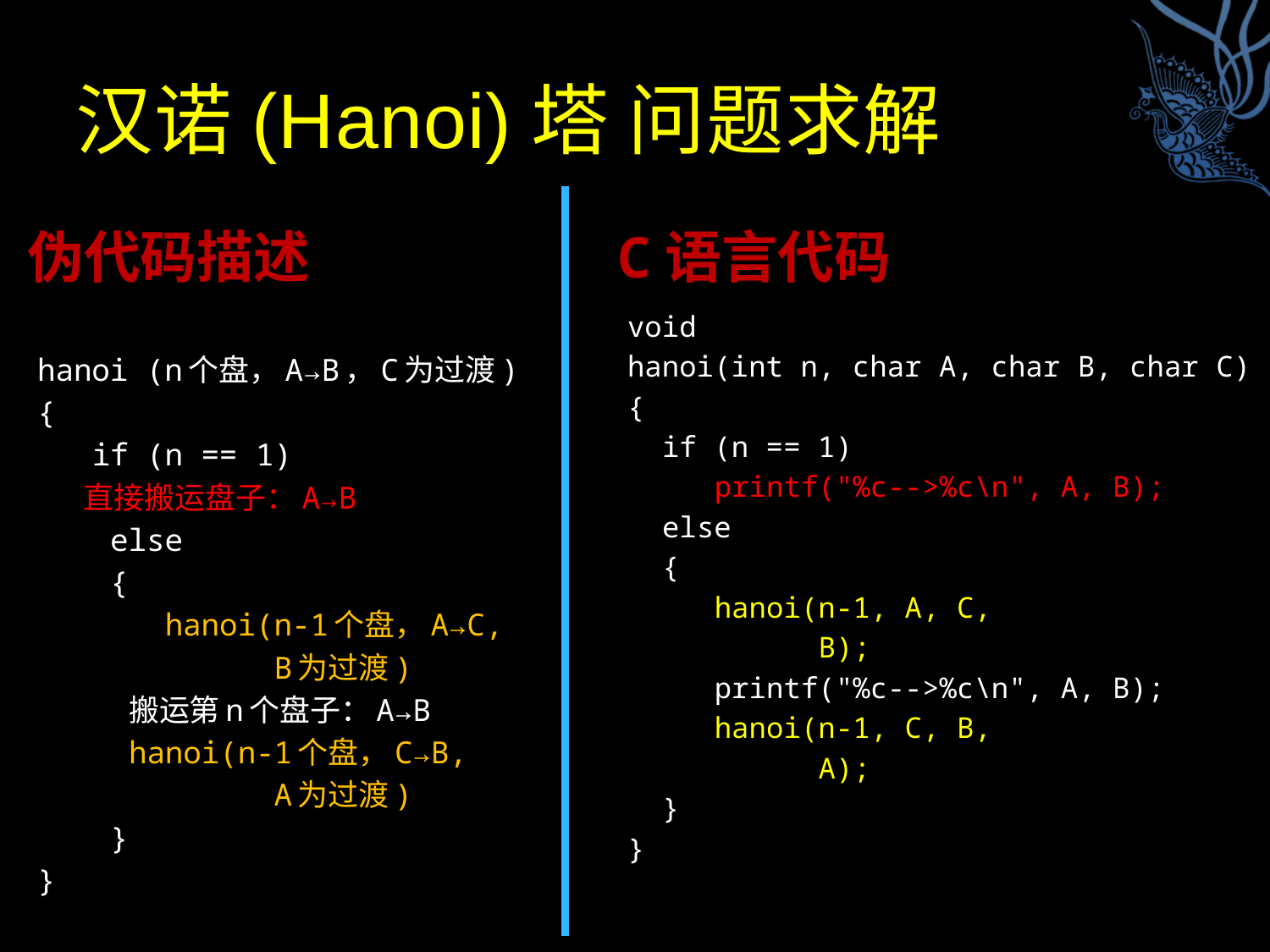

# 汉诺(Hanoi)塔 问题求解
伪代码描述
C语言代码

hanoi (n个盘，A→B，C为过渡)
{
   if (n == 1)
      直接搬运盘子：A→B
    else
    {
       hanoi(n-1个盘，A→C,
             B为过渡)
	搬运第n个盘子：A→B
	hanoi(n-1个盘，C→B,
             A为过渡)
    }
}
void
hanoi(int n, char A, char B, char C)
{
  if (n == 1)
     printf("%c-->%c\n", A, B);
  else
  {
     hanoi(n-1, A, C,
           B);
     printf("%c-->%c\n", A, B);
     hanoi(n-1, C, B,
           A);
  }
}